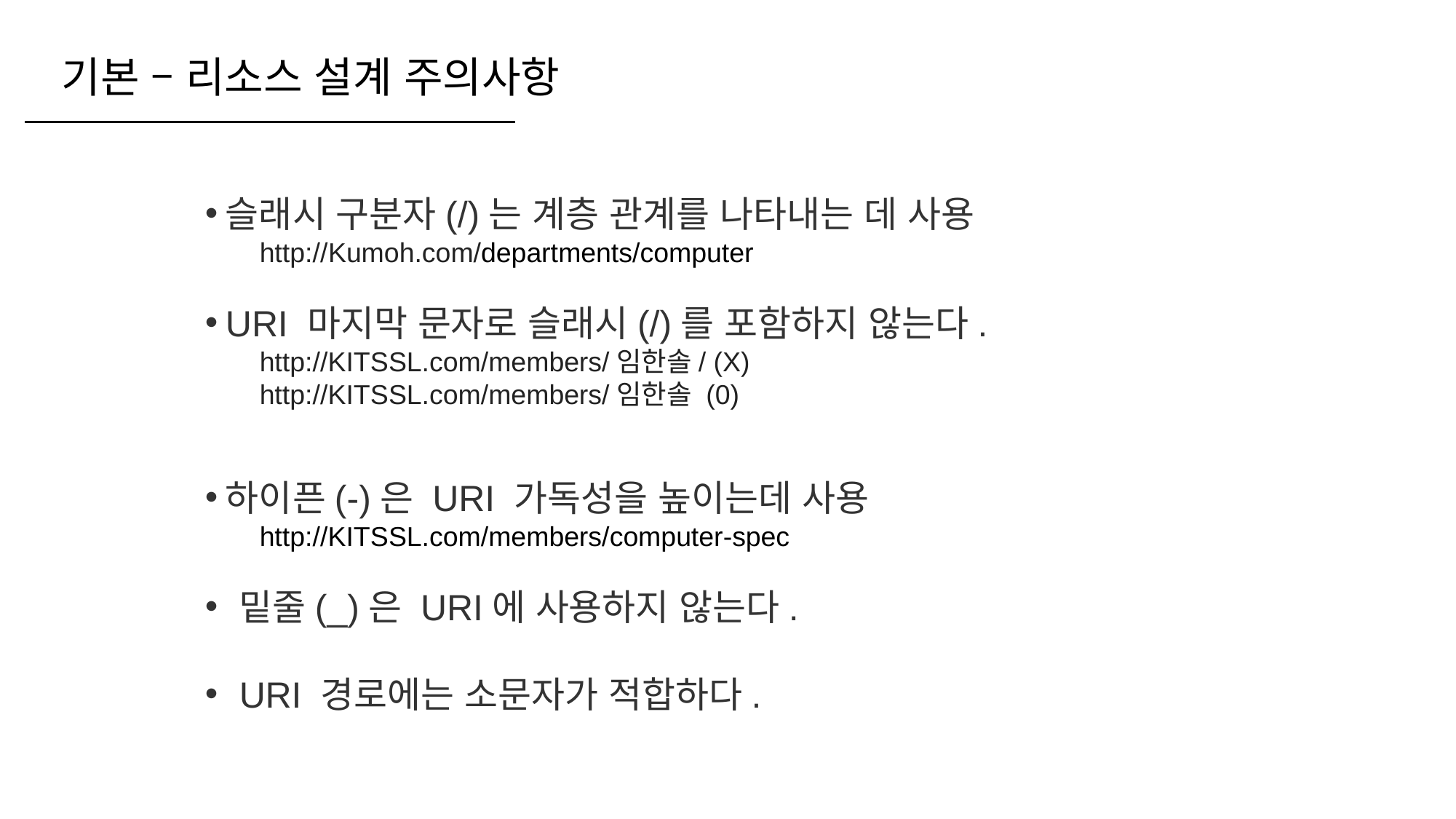

기본 – 리소스 설계 주의사항
슬래시 구분자(/)는 계층 관계를 나타내는 데 사용
http://Kumoh.com/departments/computer

URI 마지막 문자로 슬래시(/)를 포함하지 않는다.
http://KITSSL.com/members/임한솔/ (X)
http://KITSSL.com/members/임한솔 (0)

하이픈(-)은 URI 가독성을 높이는데 사용
http://KITSSL.com/members/computer-spec

밑줄(_)은 URI에 사용하지 않는다.

URI 경로에는 소문자가 적합하다.